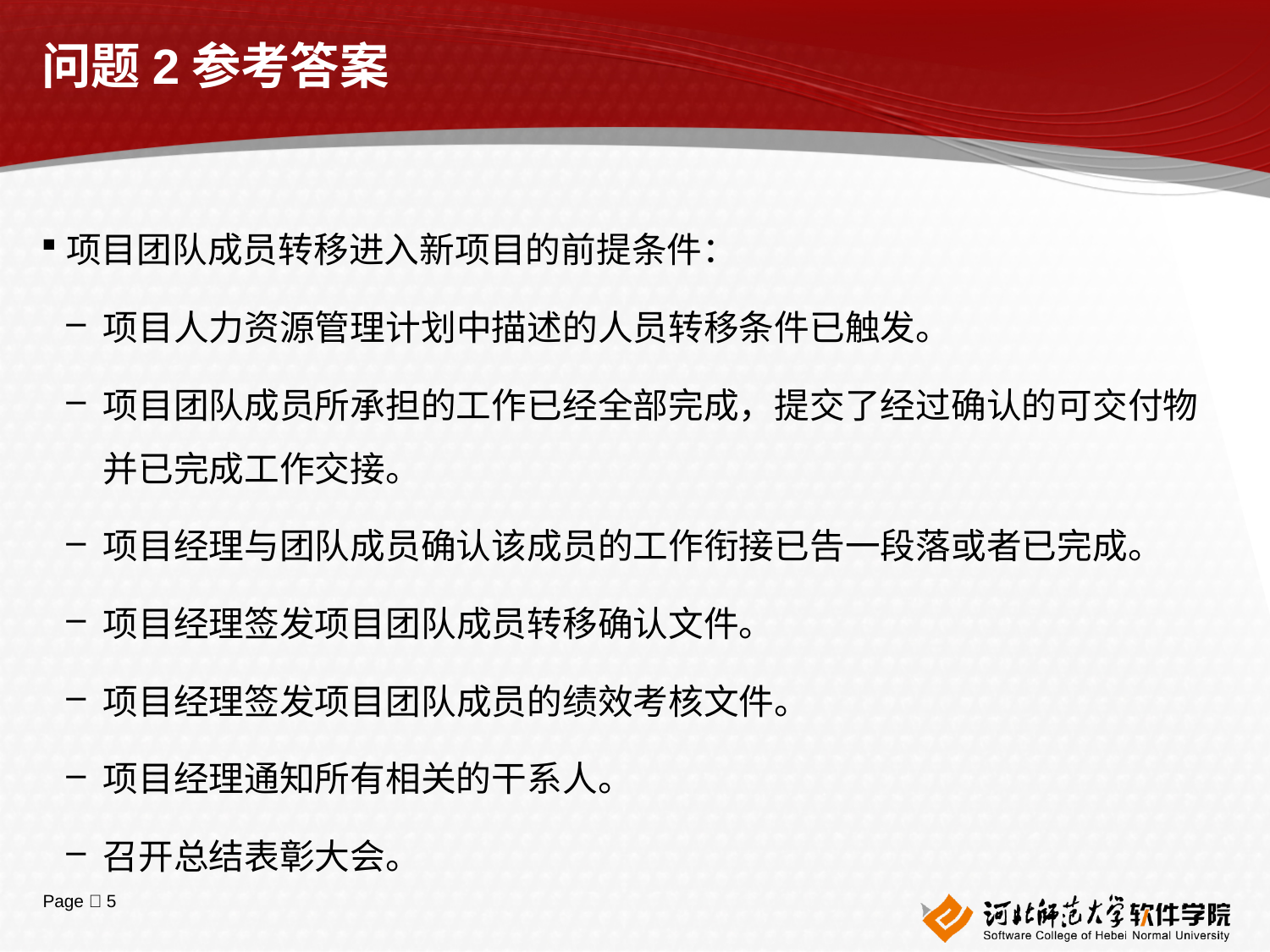

# 问题2参考答案
项目团队成员转移进入新项目的前提条件：
项目人力资源管理计划中描述的人员转移条件已触发。
项目团队成员所承担的工作已经全部完成，提交了经过确认的可交付物并已完成工作交接。
项目经理与团队成员确认该成员的工作衔接已告一段落或者已完成。
项目经理签发项目团队成员转移确认文件。
项目经理签发项目团队成员的绩效考核文件。
项目经理通知所有相关的干系人。
召开总结表彰大会。